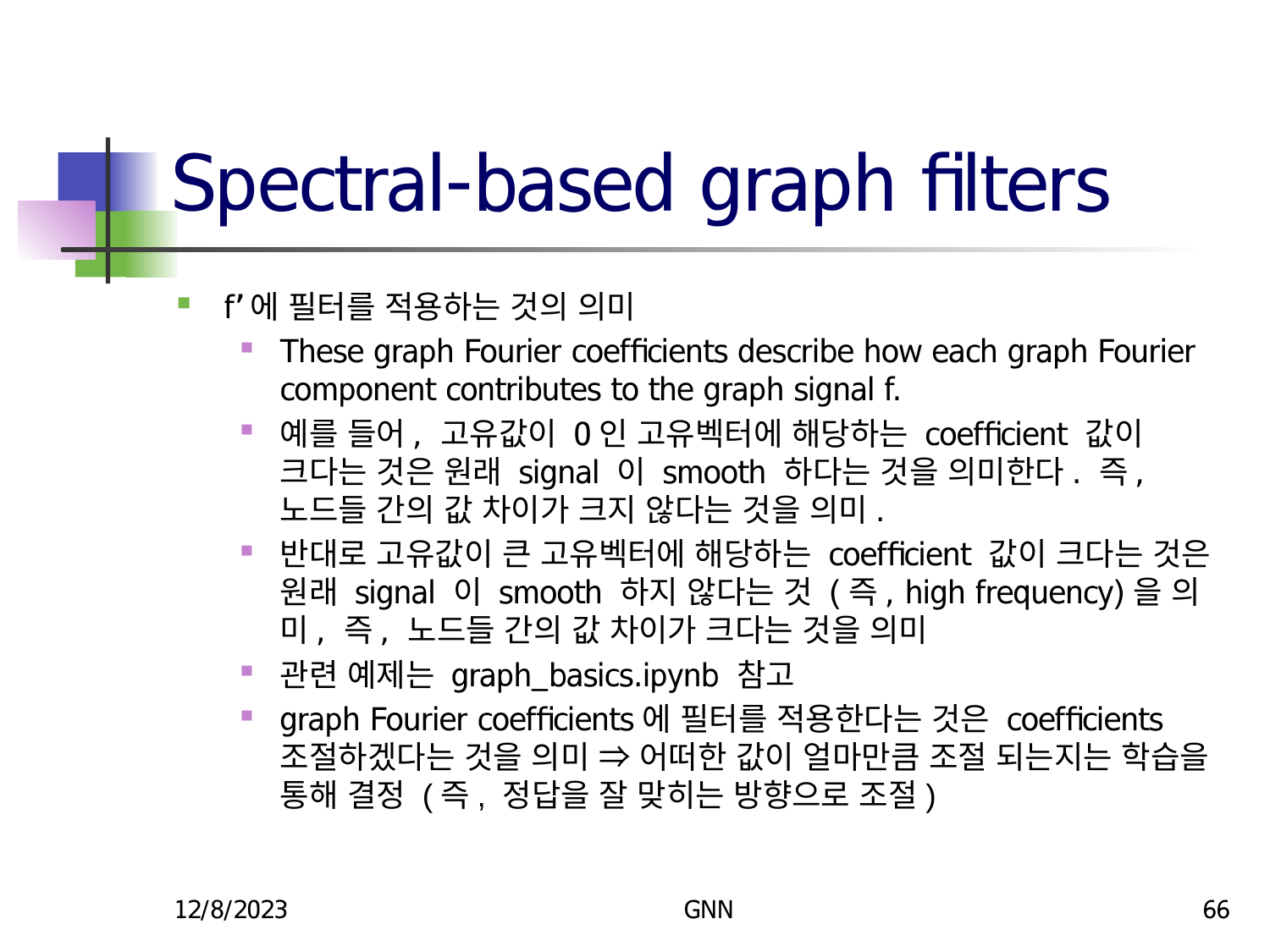

# Spectral-based graph filters
f’에 필터를 적용하는 것의 의미
These graph Fourier coefficients describe how each graph Fourier component contributes to the graph signal f.
예를 들어, 고유값이 0인 고유벡터에 해당하는 coefficient 값이 크다는 것은 원래 signal 이 smooth 하다는 것을 의미한다. 즉, 노드들 간의 값 차이가 크지 않다는 것을 의미.
반대로 고유값이 큰 고유벡터에 해당하는 coefficient 값이 크다는 것은 원래 signal 이 smooth 하지 않다는 것 (즉, high frequency)을 의미, 즉, 노드들 간의 값 차이가 크다는 것을 의미
관련 예제는 graph_basics.ipynb 참고
graph Fourier coefficients에 필터를 적용한다는 것은 coefficients 조절하겠다는 것을 의미 ⇒ 어떠한 값이 얼마만큼 조절 되는지는 학습을 통해 결정 (즉, 정답을 잘 맞히는 방향으로 조절)
12/8/2023
GNN
66